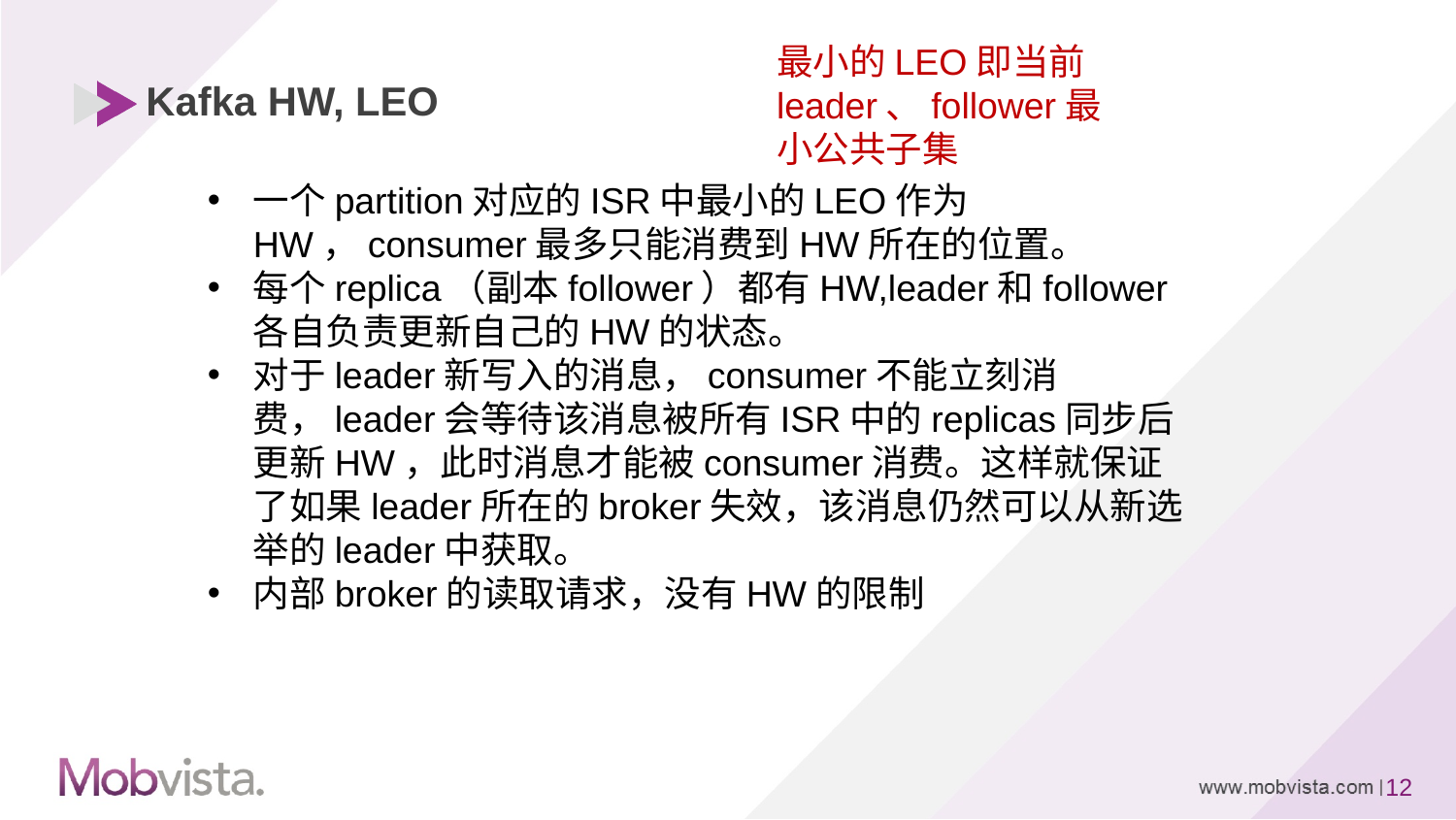

# Kafka HW, LEO
最小的LEO即当前leader、follower最小公共子集
一个partition对应的ISR中最小的LEO作为HW，consumer最多只能消费到HW所在的位置。
每个replica（副本follower）都有HW,leader和follower各自负责更新自己的HW的状态。
对于leader新写入的消息，consumer不能立刻消费，leader会等待该消息被所有ISR中的replicas同步后更新HW，此时消息才能被consumer消费。这样就保证了如果leader所在的broker失效，该消息仍然可以从新选举的leader中获取。
内部broker的读取请求，没有HW的限制

12